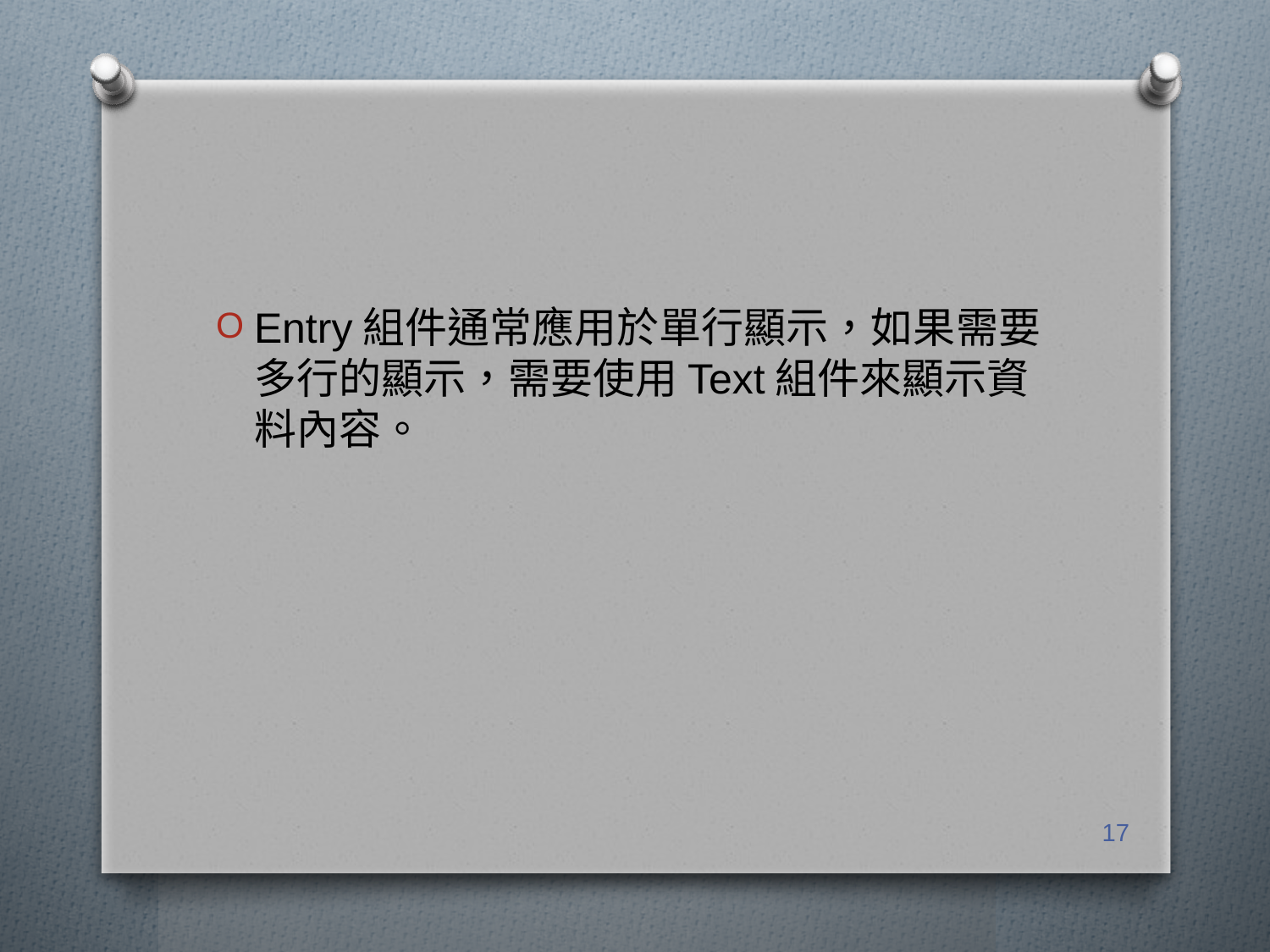

#
Entry組件通常應用於單行顯示，如果需要多行的顯示，需要使用Text組件來顯示資料內容。
17